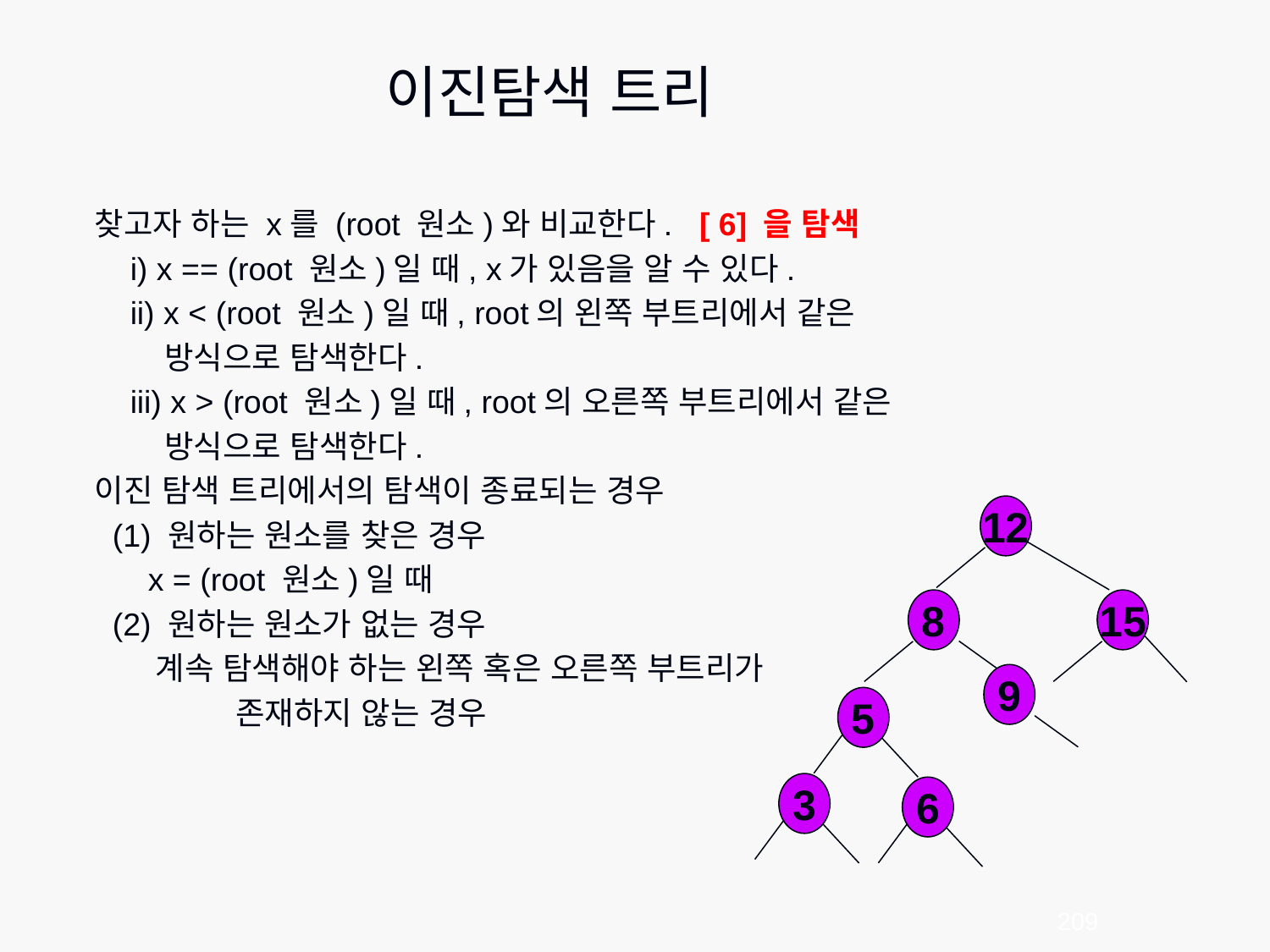

이진탐색 트리
찾고자 하는 x를 (root 원소)와 비교한다.   [ 6] 을 탐색
    i) x == (root 원소)일 때, x가 있음을 알 수 있다.
    ii) x < (root 원소)일 때, root의 왼쪽 부트리에서 같은
       방식으로 탐색한다.
    iii) x > (root 원소)일 때, root의 오른쪽 부트리에서 같은
       방식으로 탐색한다.
이진 탐색 트리에서의 탐색이 종료되는 경우
  (1) 원하는 원소를 찾은 경우
      x = (root 원소)일 때
  (2) 원하는 원소가 없는 경우
      계속 탐색해야 하는 왼쪽 혹은 오른쪽 부트리가
               존재하지 않는 경우
12

8

15

9
5

3

6

209